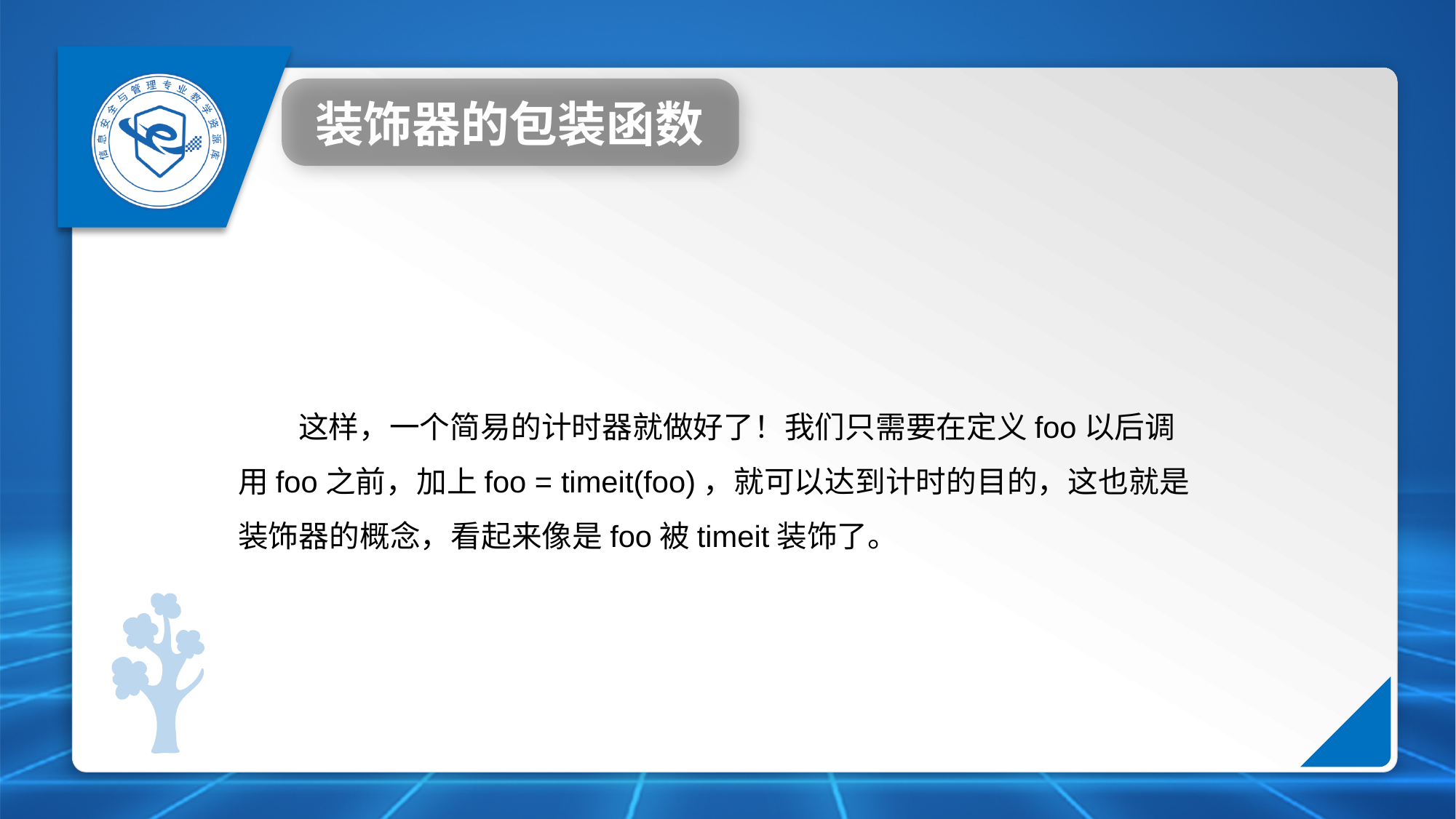

装饰器的包装函数
这样，一个简易的计时器就做好了！我们只需要在定义foo以后调用foo之前，加上foo = timeit(foo)，就可以达到计时的目的，这也就是装饰器的概念，看起来像是foo被timeit装饰了。